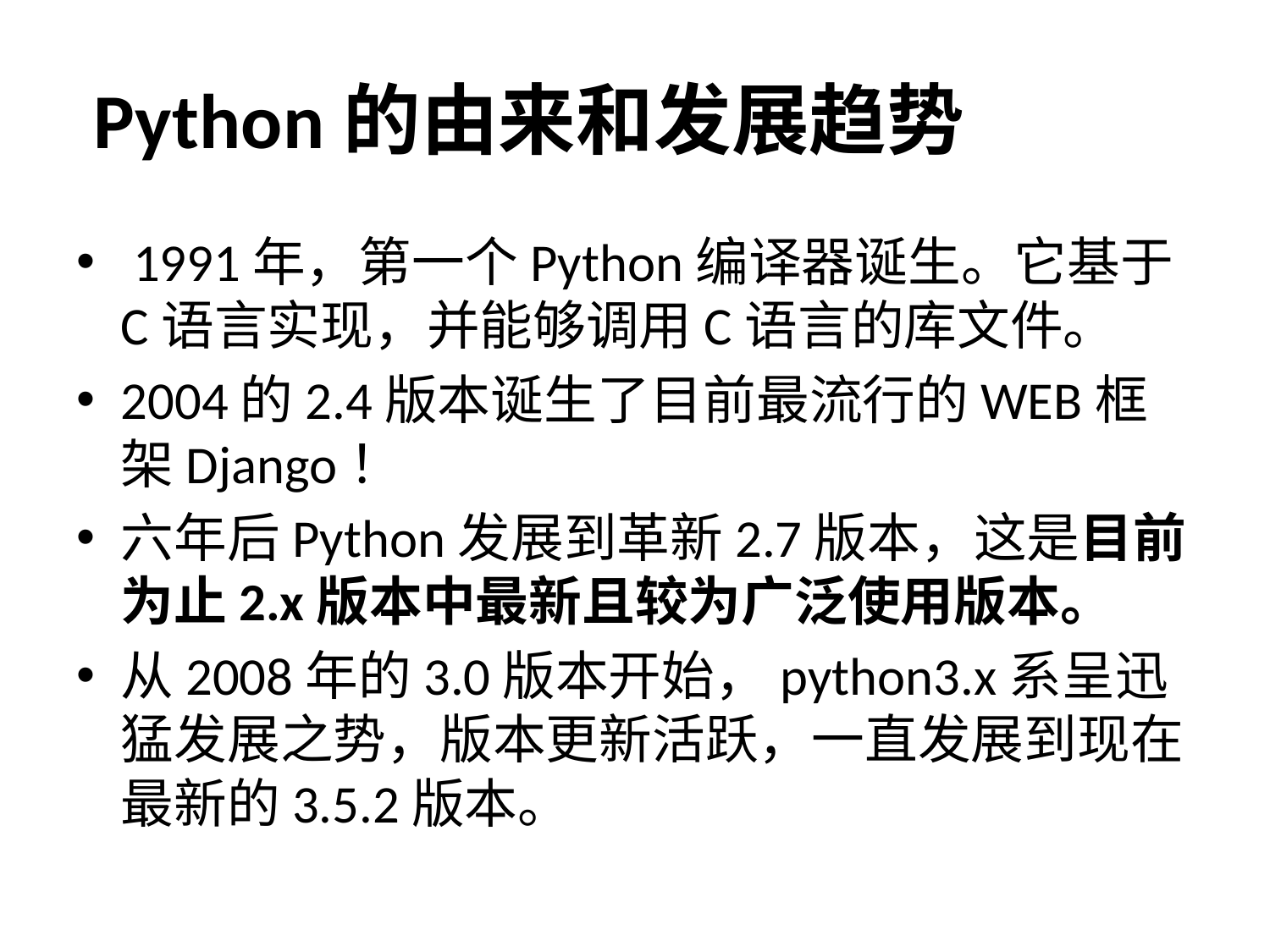

# Python的由来和发展趋势
 1991年，第一个Python编译器诞生。它基于C语言实现，并能够调用C语言的库文件。
2004的2.4版本诞生了目前最流行的WEB框架Django！
六年后Python发展到革新2.7版本，这是目前为止2.x版本中最新且较为广泛使用版本。
从2008年的3.0版本开始，python3.x系呈迅猛发展之势，版本更新活跃，一直发展到现在最新的3.5.2版本。